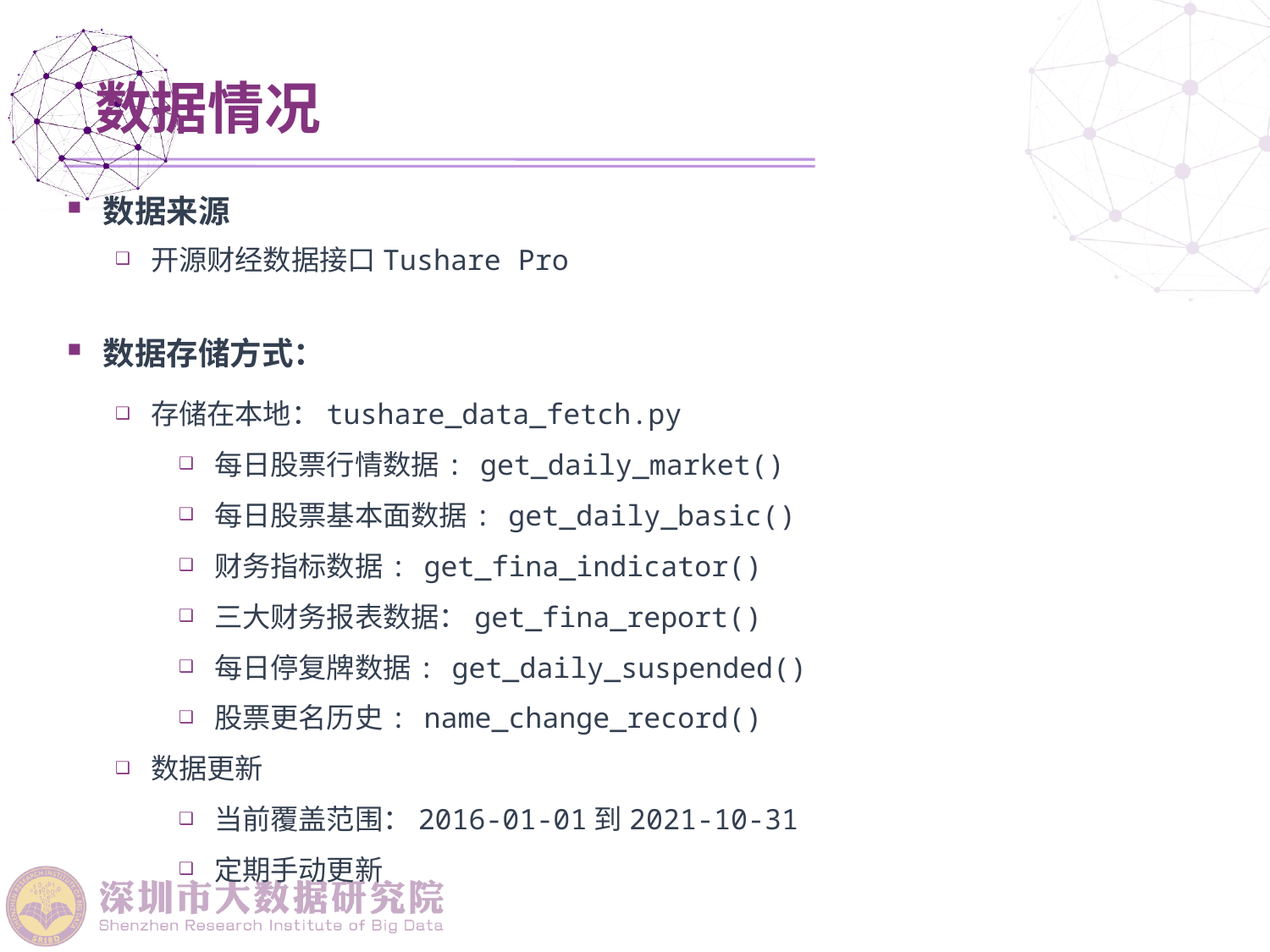

数据情况
数据来源
开源财经数据接口Tushare Pro

数据存储方式：
存储在本地：tushare_data_fetch.py
每日股票行情数据: get_daily_market()
每日股票基本面数据: get_daily_basic()
财务指标数据: get_fina_indicator()
三大财务报表数据：get_fina_report()
每日停复牌数据: get_daily_suspended()
股票更名历史: name_change_record()
数据更新
当前覆盖范围：2016-01-01到2021-10-31
定期手动更新